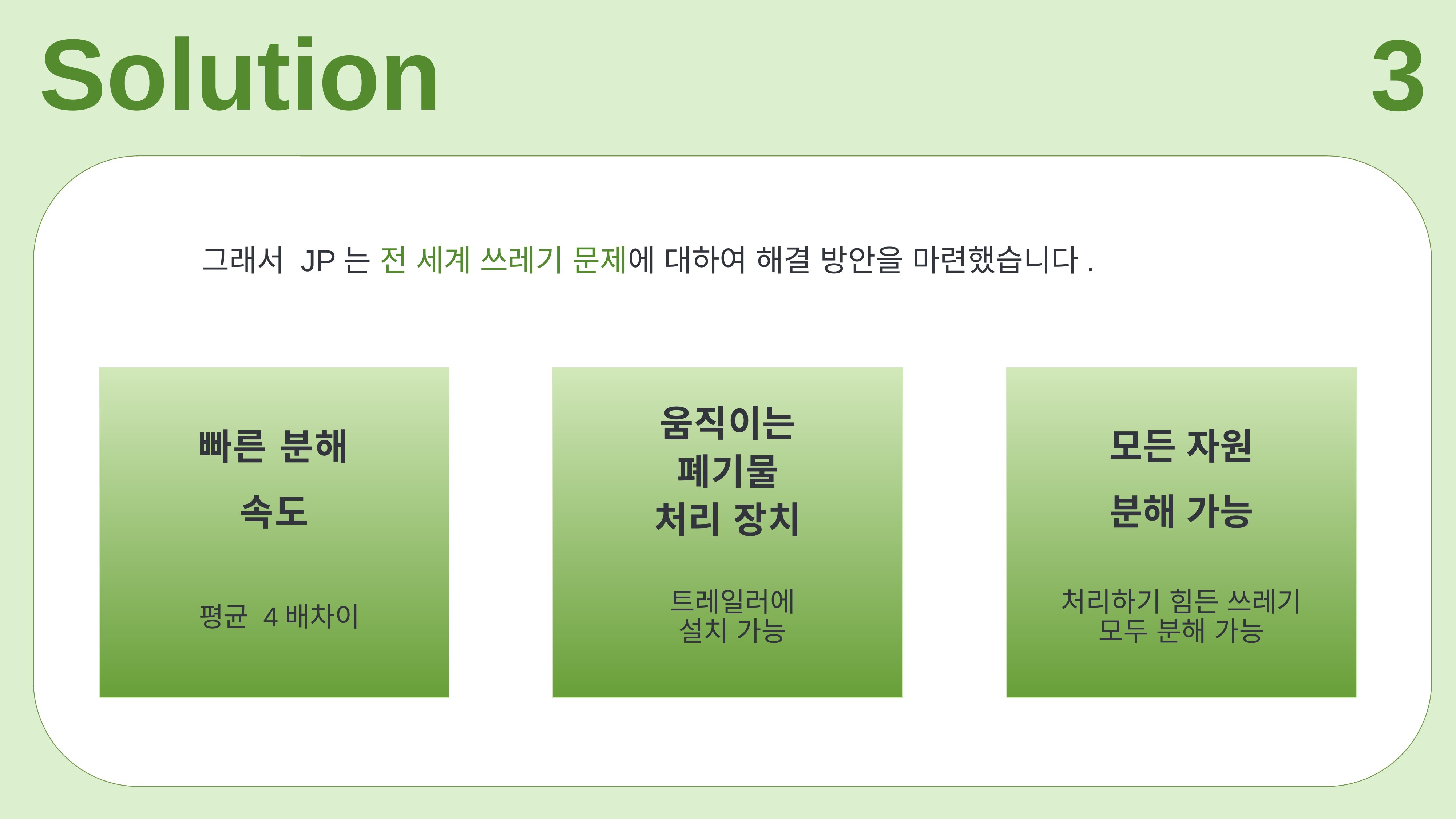

Solution
3

그래서 JP는 전 세계 쓰레기 문제에 대하여 해결 방안을 마련했습니다.

움직이는
폐기물
처리 장치
모든 자원
분해 가능
빠른 분해 속도
처리하기 힘든 쓰레기
모두 분해 가능
트레일러에
설치 가능
평균 4배차이